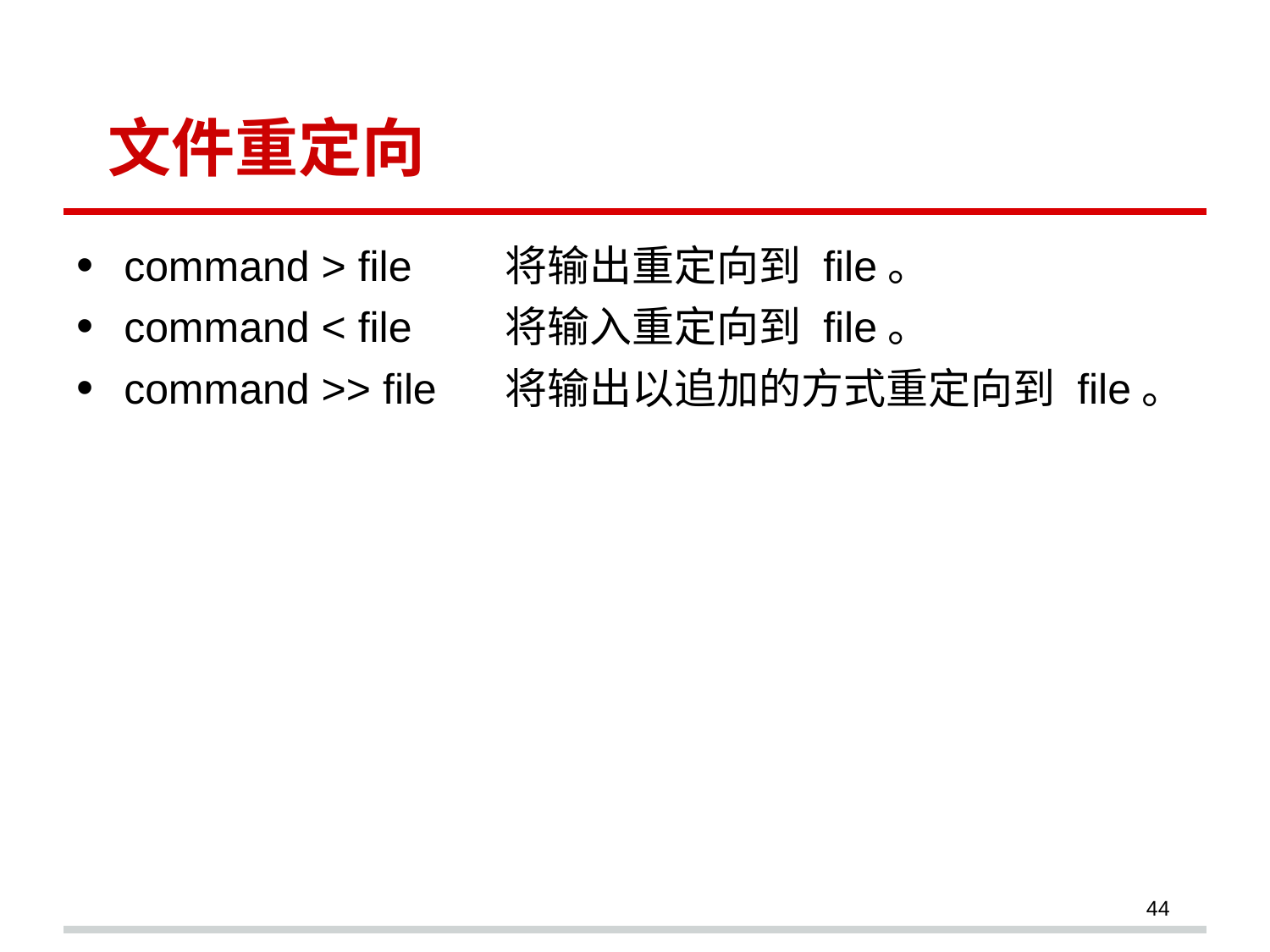

# 文件重定向
command > file	将输出重定向到 file。
command < file	将输入重定向到 file。
command >> file	将输出以追加的方式重定向到 file。

44